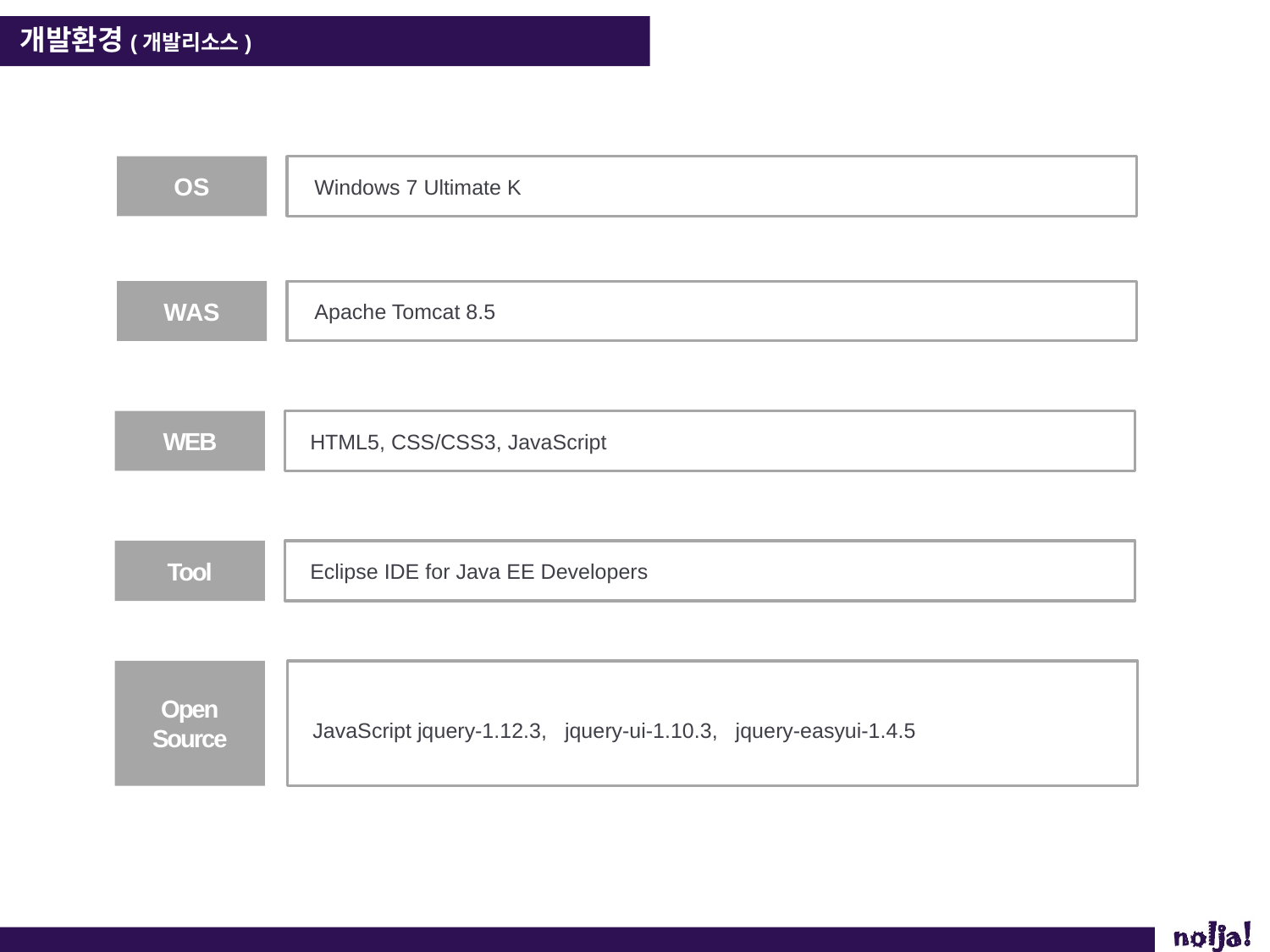

개발환경(개발리소스)
OS
Windows 7 Ultimate K
WAS
Apache Tomcat 8.5
WEB
HTML5, CSS/CSS3, JavaScript
Tool
Eclipse IDE for Java EE Developers
Open
Source
JavaScript jquery-1.12.3,   jquery-ui-1.10.3,   jquery-easyui-1.4.5